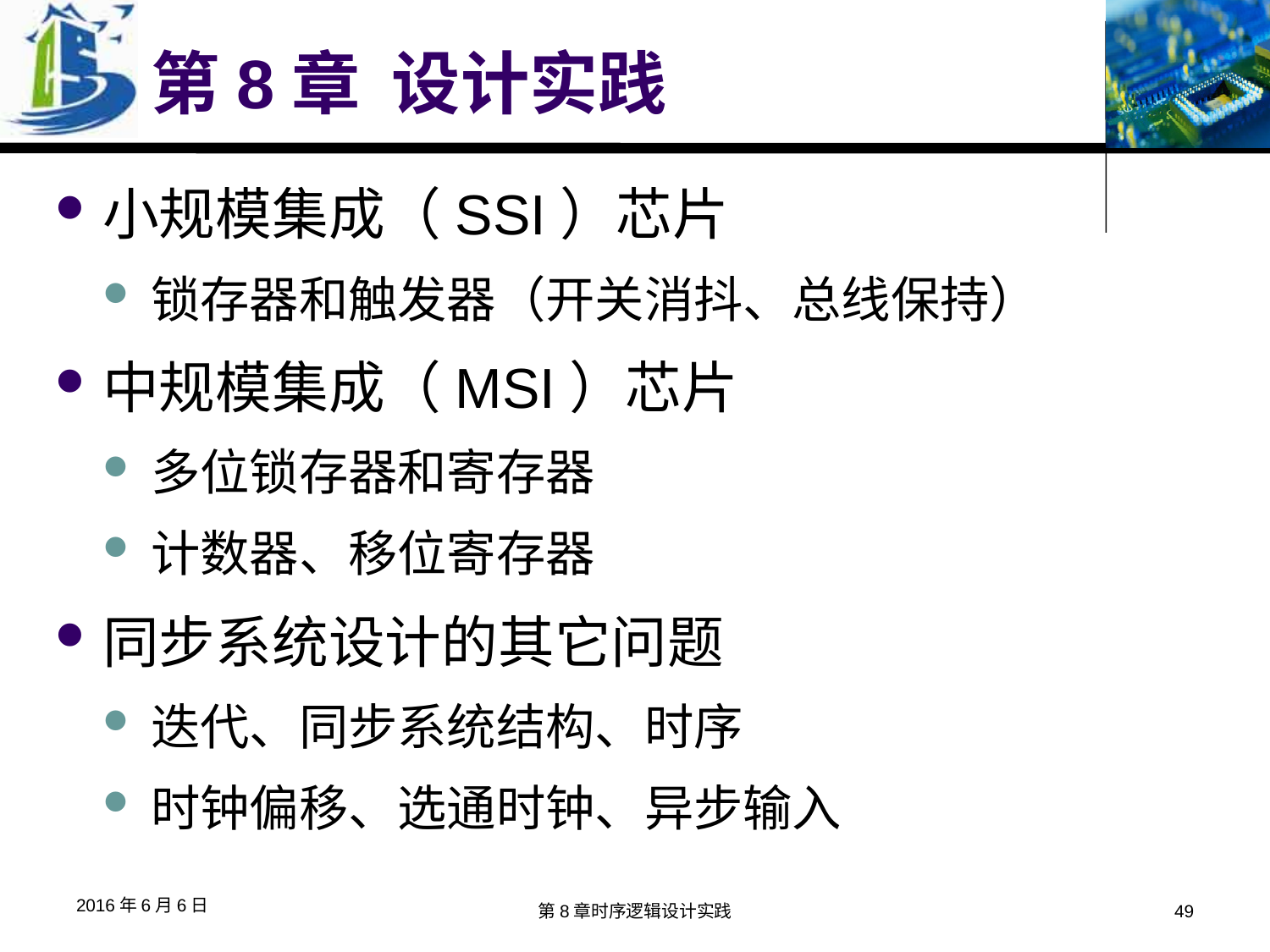

# 第8章  设计实践
小规模集成（SSI）芯片
锁存器和触发器（开关消抖、总线保持）
中规模集成（MSI）芯片
多位锁存器和寄存器
计数器、移位寄存器
同步系统设计的其它问题
迭代、同步系统结构、时序
时钟偏移、选通时钟、异步输入
2016年6月6日
第8章时序逻辑设计实践
49